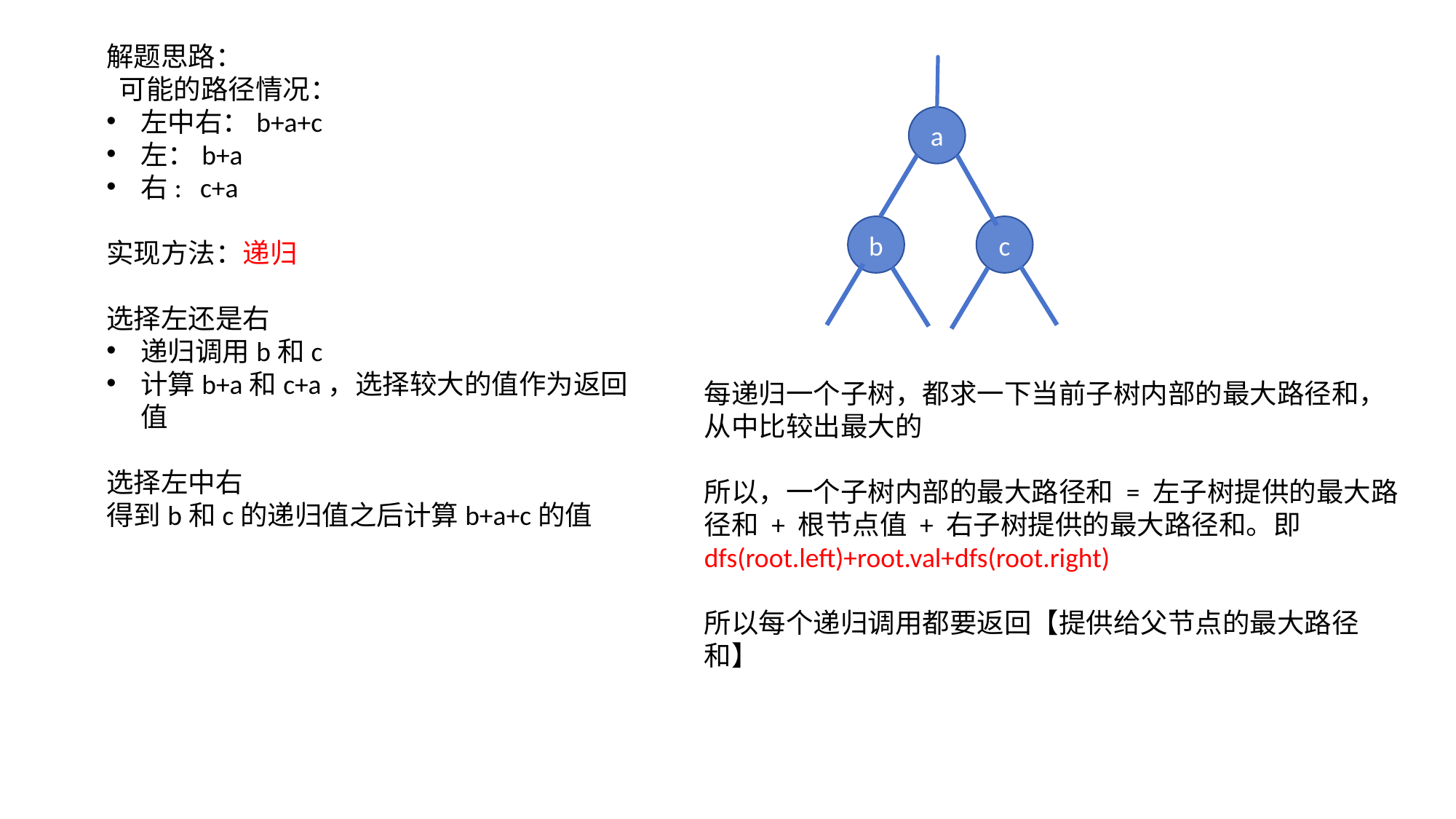

解题思路：
 可能的路径情况：
左中右：b+a+c
左：b+a
右:   c+a

实现方法：递归

选择左还是右
递归调用b和c
计算b+a和c+a，选择较大的值作为返回值

选择左中右
得到b和c的递归值之后计算b+a+c的值
a
b
c
每递归一个子树，都求一下当前子树内部的最大路径和，从中比较出最大的

所以，一个子树内部的最大路径和 = 左子树提供的最大路径和 + 根节点值 + 右子树提供的最大路径和。即dfs(root.left)+root.val+dfs(root.right)

所以每个递归调用都要返回【提供给父节点的最大路径和】